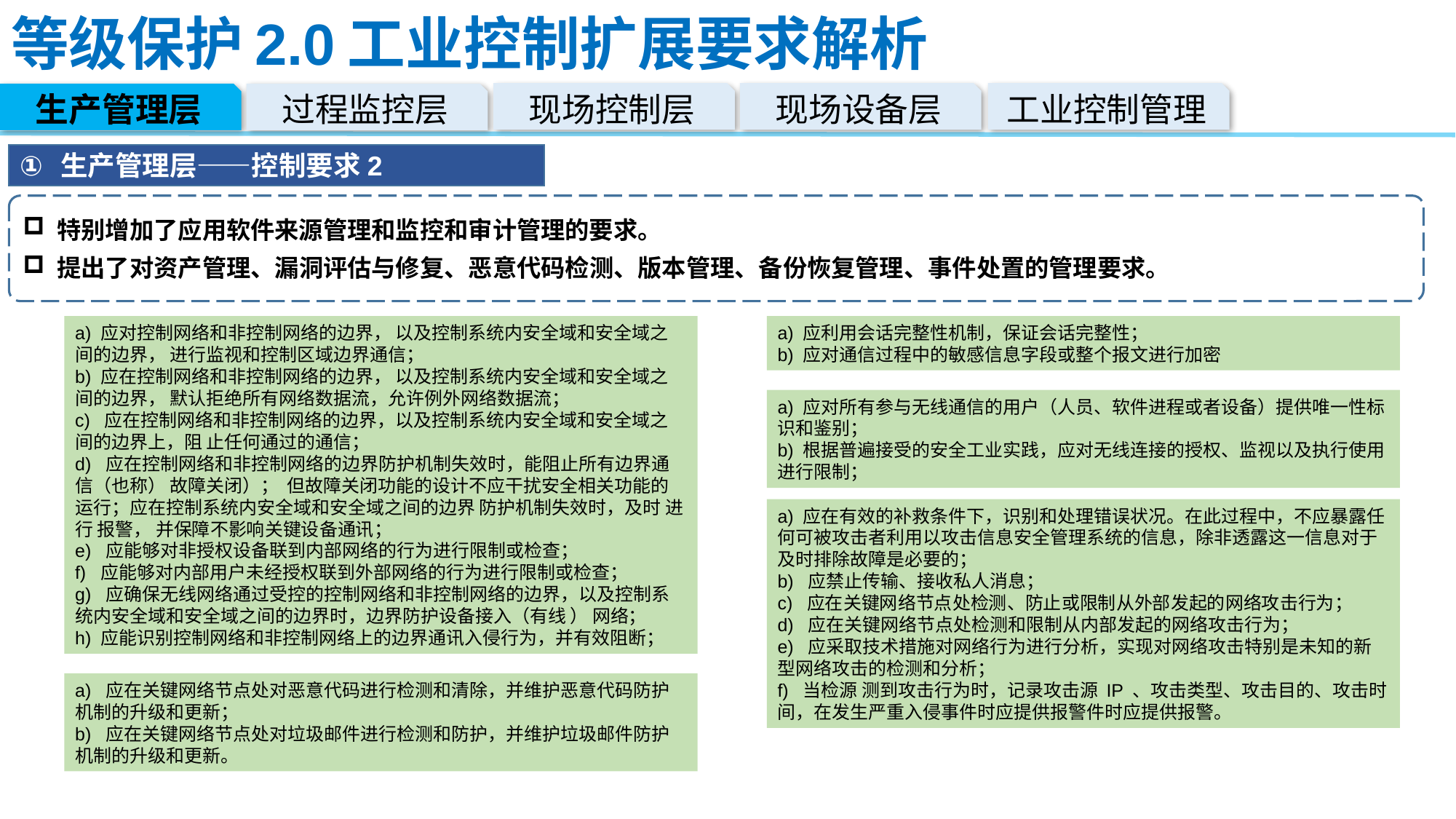

# 等级保护2.0工业控制扩展要求解析
现场控制层
现场设备层
工业控制管理
生产管理层
过程监控层
生产管理层——控制要求2
特别增加了应用软件来源管理和监控和审计管理的要求。
提出了对资产管理、漏洞评估与修复、恶意代码检测、版本管理、备份恢复管理、事件处置的管理要求。
a) 应对控制网络和非控制网络的边界， 以及控制系统内安全域和安全域之间的边界， 进行监视和控制区域边界通信；
b) 应在控制网络和非控制网络的边界， 以及控制系统内安全域和安全域之间的边界， 默认拒绝所有网络数据流，允许例外网络数据流；
c)  应在控制网络和非控制网络的边界，以及控制系统内安全域和安全域之间的边界上，阻 止任何通过的通信；
d)  应在控制网络和非控制网络的边界防护机制失效时，能阻止所有边界通信（也称） 故障关闭）；  但故障关闭功能的设计不应干扰安全相关功能的运行；应在控制系统内安全域和安全域之间的边界 防护机制失效时，及时 进行 报警， 并保障不影响关键设备通讯；
e)  应能够对非授权设备联到内部网络的行为进行限制或检查；
f)  应能够对内部用户未经授权联到外部网络的行为进行限制或检查；
g)  应确保无线网络通过受控的控制网络和非控制网络的边界，以及控制系统内安全域和安全域之间的边界时，边界防护设备接入（有线 ） 网络；
h) 应能识别控制网络和非控制网络上的边界通讯入侵行为，并有效阻断；
a) 应利用会话完整性机制，保证会话完整性；
b) 应对通信过程中的敏感信息字段或整个报文进行加密
a) 应对所有参与无线通信的用户（人员、软件进程或者设备）提供唯一性标识和鉴别；
b) 根据普遍接受的安全工业实践，应对无线连接的授权、监视以及执行使用进行限制；
a) 应在有效的补救条件下，识别和处理错误状况。在此过程中，不应暴露任何可被攻击者利用以攻击信息安全管理系统的信息，除非透露这一信息对于及时排除故障是必要的；
b)  应禁止传输、接收私人消息；
c)  应在关键网络节点处检测、防止或限制从外部发起的网络攻击行为；
d)  应在关键网络节点处检测和限制从内部发起的网络攻击行为；
e)  应采取技术措施对网络行为进行分析，实现对网络攻击特别是未知的新型网络攻击的检测和分析；
f)  当检源 测到攻击行为时，记录攻击源 IP 、攻击类型、攻击目的、攻击时间，在发生严重入侵事件时应提供报警件时应提供报警。
a)  应在关键网络节点处对恶意代码进行检测和清除，并维护恶意代码防护机制的升级和更新；
b)  应在关键网络节点处对垃圾邮件进行检测和防护，并维护垃圾邮件防护机制的升级和更新。